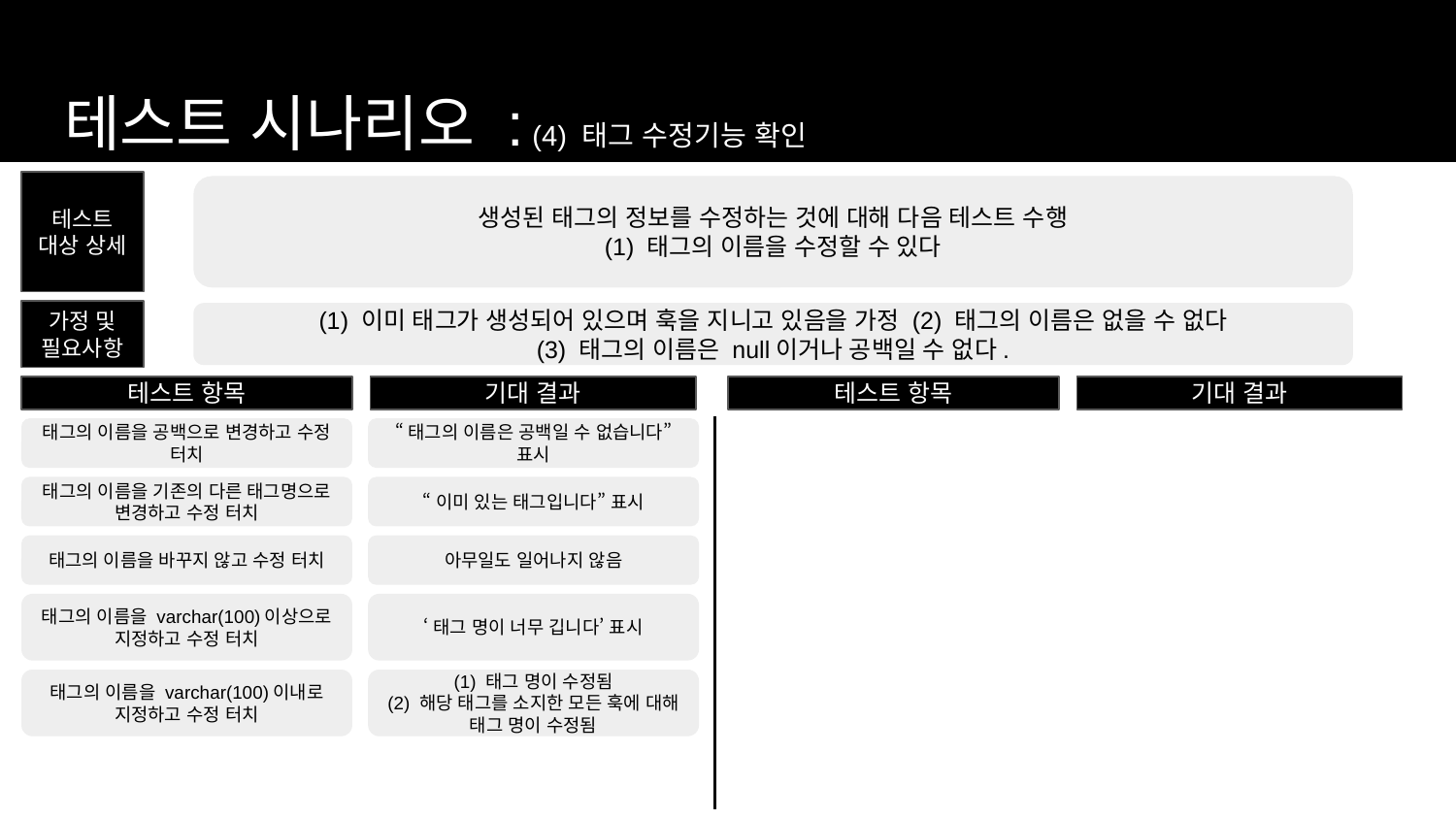

# 테스트 시나리오 : (4) 태그 수정기능 확인

테스트 대상 상세
생성된 태그의 정보를 수정하는 것에 대해 다음 테스트 수행
(1) 태그의 이름을 수정할 수 있다
가정 및 필요사항
(1) 이미 태그가 생성되어 있으며 훅을 지니고 있음을 가정 (2) 태그의 이름은 없을 수 없다
(3) 태그의 이름은 null이거나 공백일 수 없다.
테스트 항목
기대 결과
테스트 항목
기대 결과
태그의 이름을 공백으로 변경하고 수정 터치
“태그의 이름은 공백일 수 없습니다” 표시
태그의 이름을 기존의 다른 태그명으로 변경하고 수정 터치
“이미 있는 태그입니다” 표시
태그의 이름을 바꾸지 않고 수정 터치
아무일도 일어나지 않음
태그의 이름을 varchar(100)이상으로 지정하고 수정 터치
‘태그 명이 너무 깁니다’ 표시
태그의 이름을 varchar(100)이내로 지정하고 수정 터치
(1) 태그 명이 수정됨
(2) 해당 태그를 소지한 모든 훅에 대해 태그 명이 수정됨